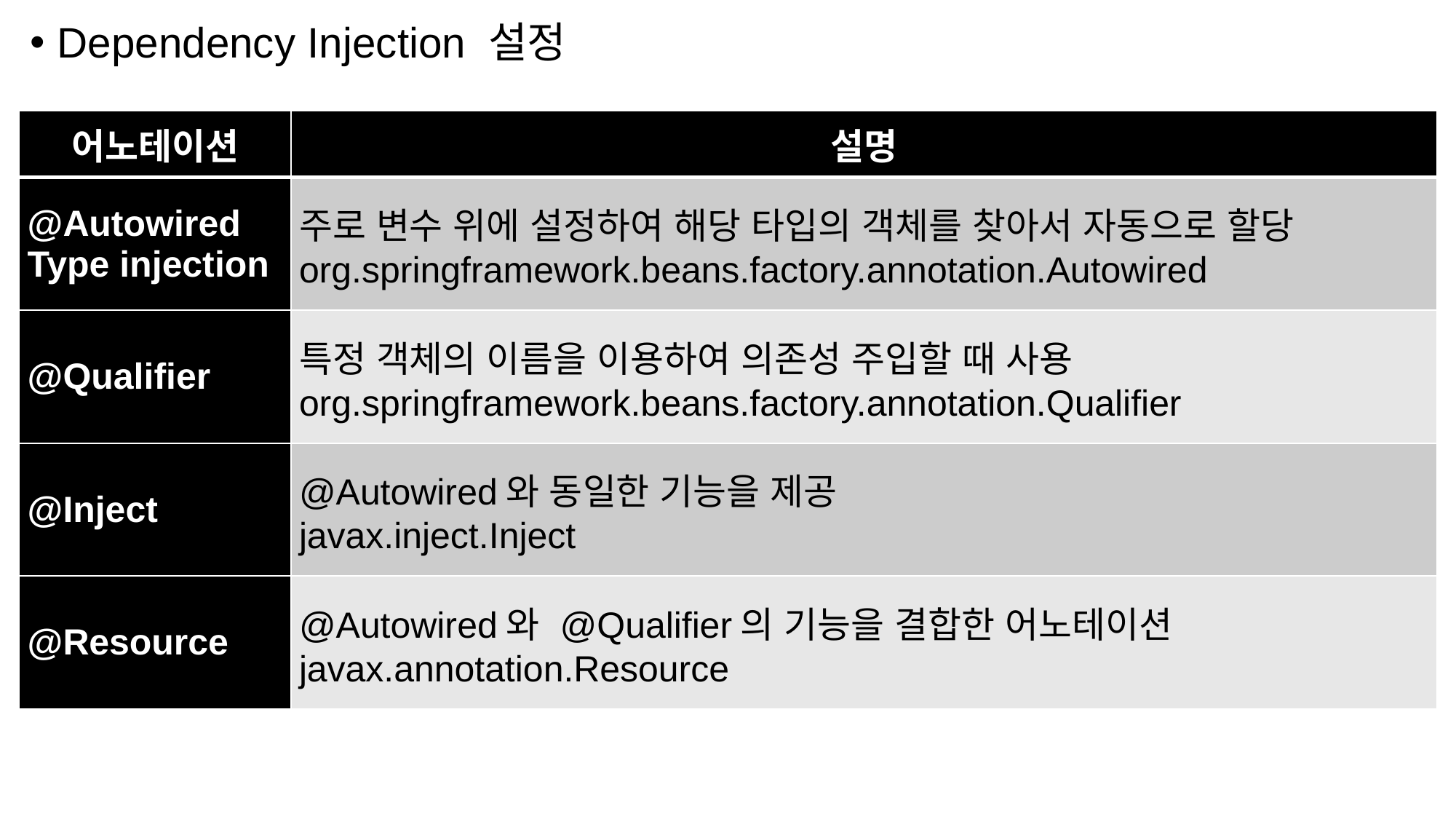

Dependency Injection 설정
| 어노테이션 | 설명 |
| --- | --- |
| @Autowired Type injection | 주로 변수 위에 설정하여 해당 타입의 객체를 찾아서 자동으로 할당 org.springframework.beans.factory.annotation.Autowired |
| @Qualifier | 특정 객체의 이름을 이용하여 의존성 주입할 때 사용 org.springframework.beans.factory.annotation.Qualifier |
| @Inject | @Autowired와 동일한 기능을 제공 javax.inject.Inject |
| @Resource | @Autowired와 @Qualifier의 기능을 결합한 어노테이션 javax.annotation.Resource |